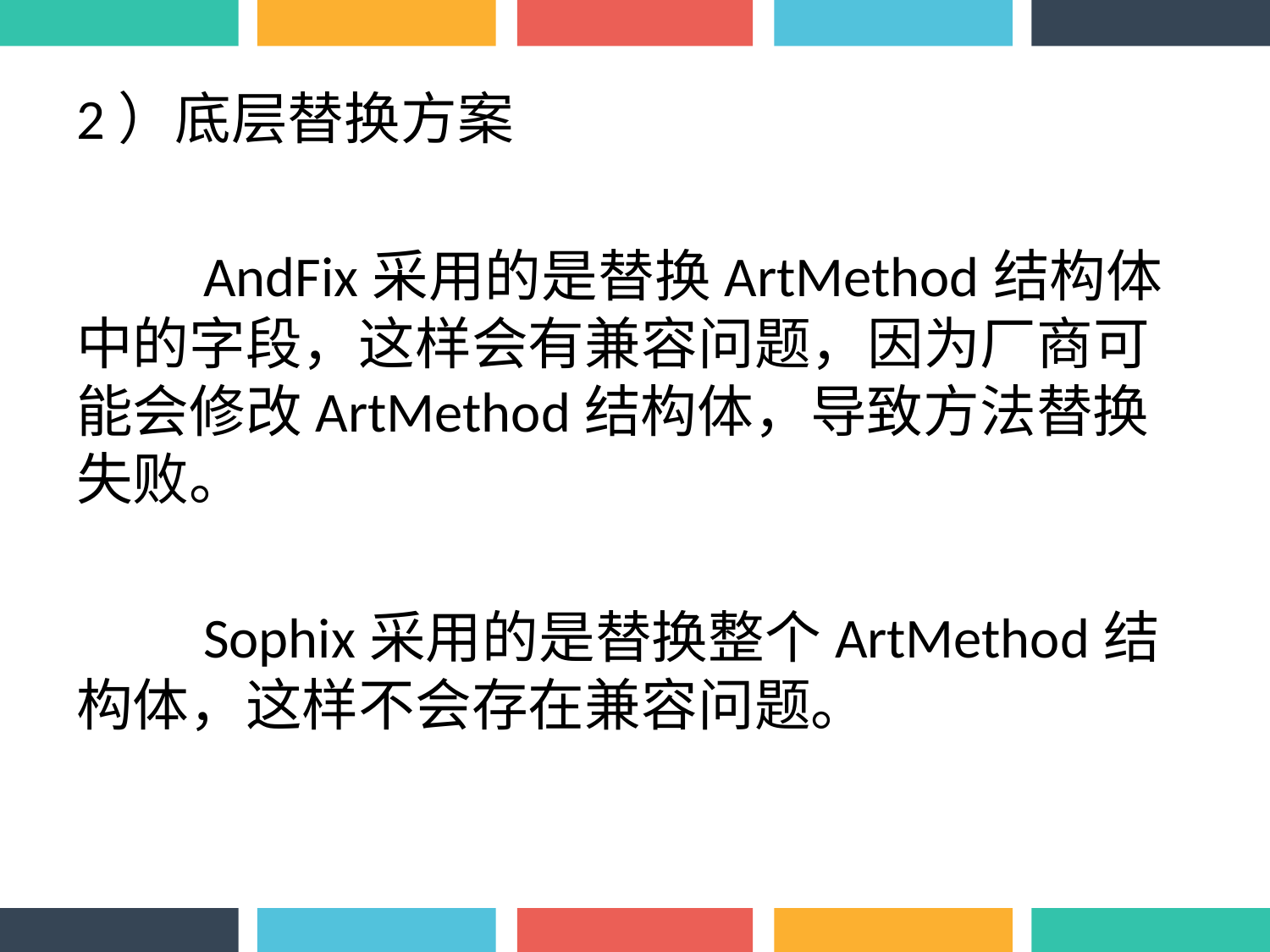

2）底层替换方案

	AndFix采用的是替换ArtMethod结构体中的字段，这样会有兼容问题，因为厂商可能会修改ArtMethod结构体，导致方法替换失败。

	Sophix采用的是替换整个ArtMethod结构体，这样不会存在兼容问题。